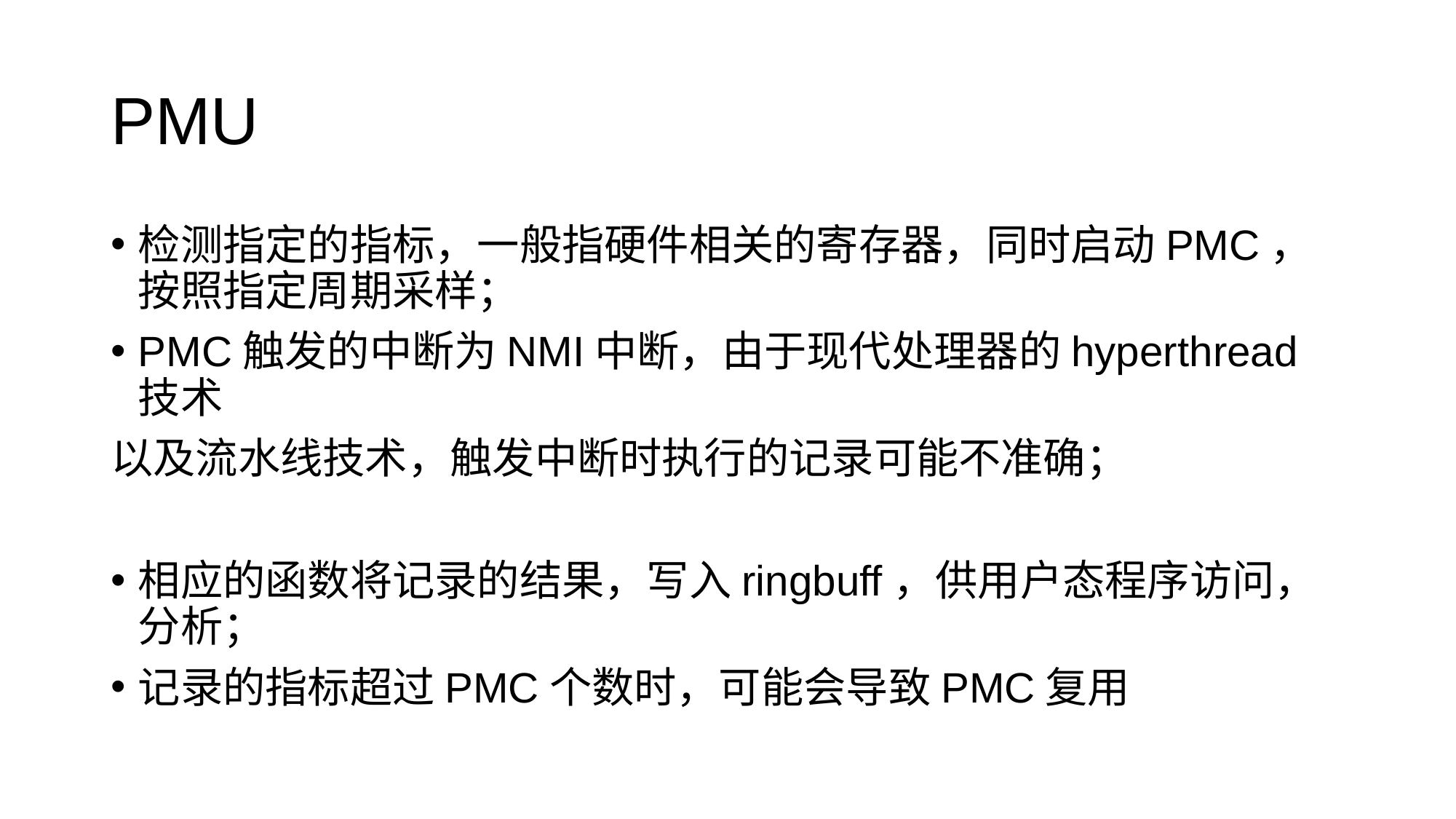

# PMU
检测指定的指标，一般指硬件相关的寄存器，同时启动PMC，按照指定周期采样；
PMC触发的中断为NMI中断，由于现代处理器的hyperthread技术
以及流水线技术，触发中断时执行的记录可能不准确；

相应的函数将记录的结果，写入ringbuff，供用户态程序访问，分析；
记录的指标超过PMC个数时，可能会导致PMC复用